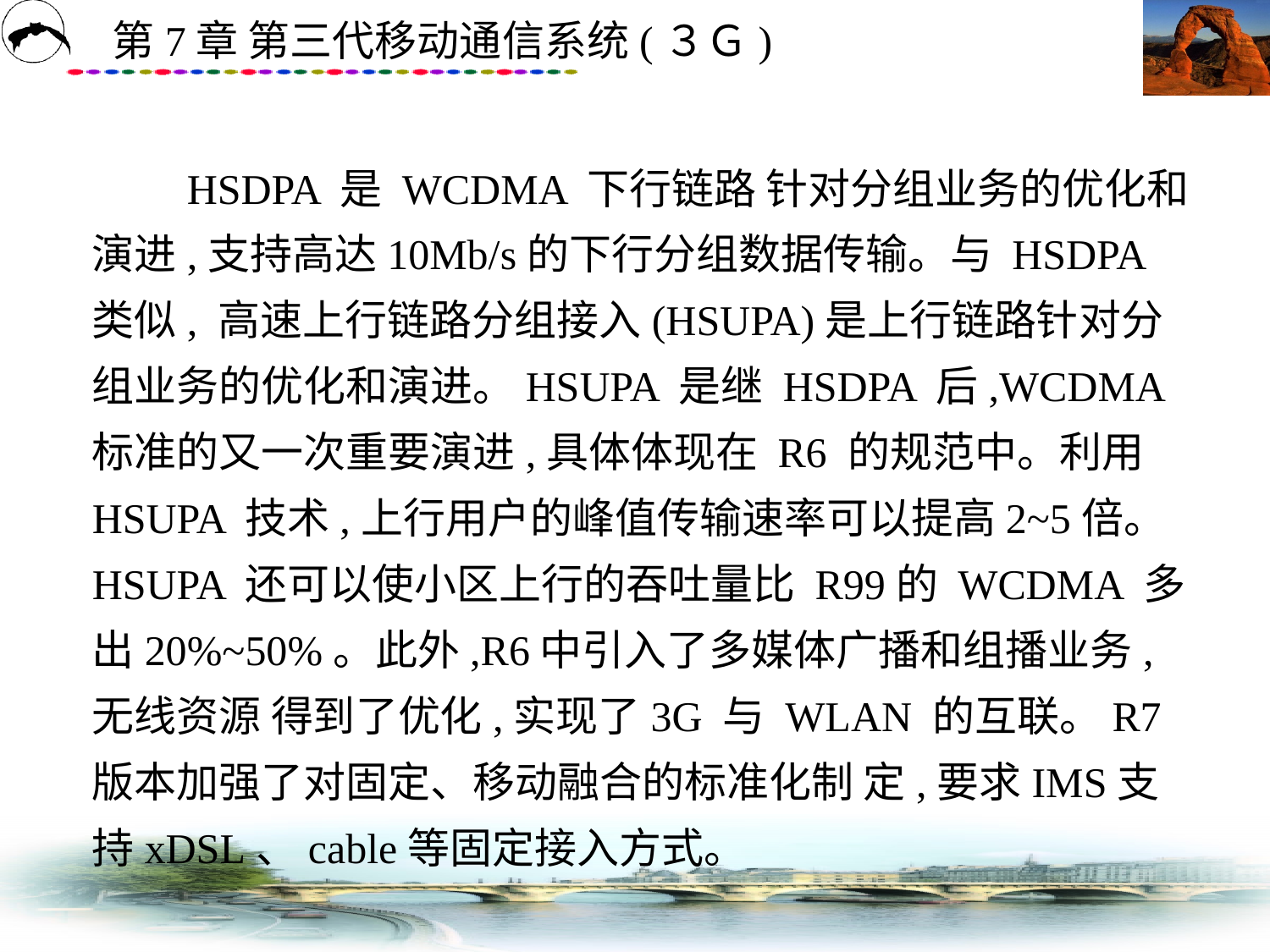

# HSDPA 是 WCDMA 下行链路 针对分组业务的优化和演进,支持高达10Mb/s的下行分组数据传输。与 HSDPA 类似, 高速上行链路分组接入(HSUPA)是上行链路针对分组业务的优化和演进。HSUPA 是继 HSDPA 后,WCDMA 标准的又一次重要演进,具体体现在 R6 的规范中。利用 HSUPA 技术,上行用户的峰值传输速率可以提高2~5倍。HSUPA 还可以使小区上行的吞吐量比 R99的 WCDMA 多出20%~50%。此外,R6中引入了多媒体广播和组播业务,无线资源 得到了优化,实现了3G 与 WLAN 的互联。R7版本加强了对固定、移动融合的标准化制 定,要求IMS支持xDSL、cable等固定接入方式。